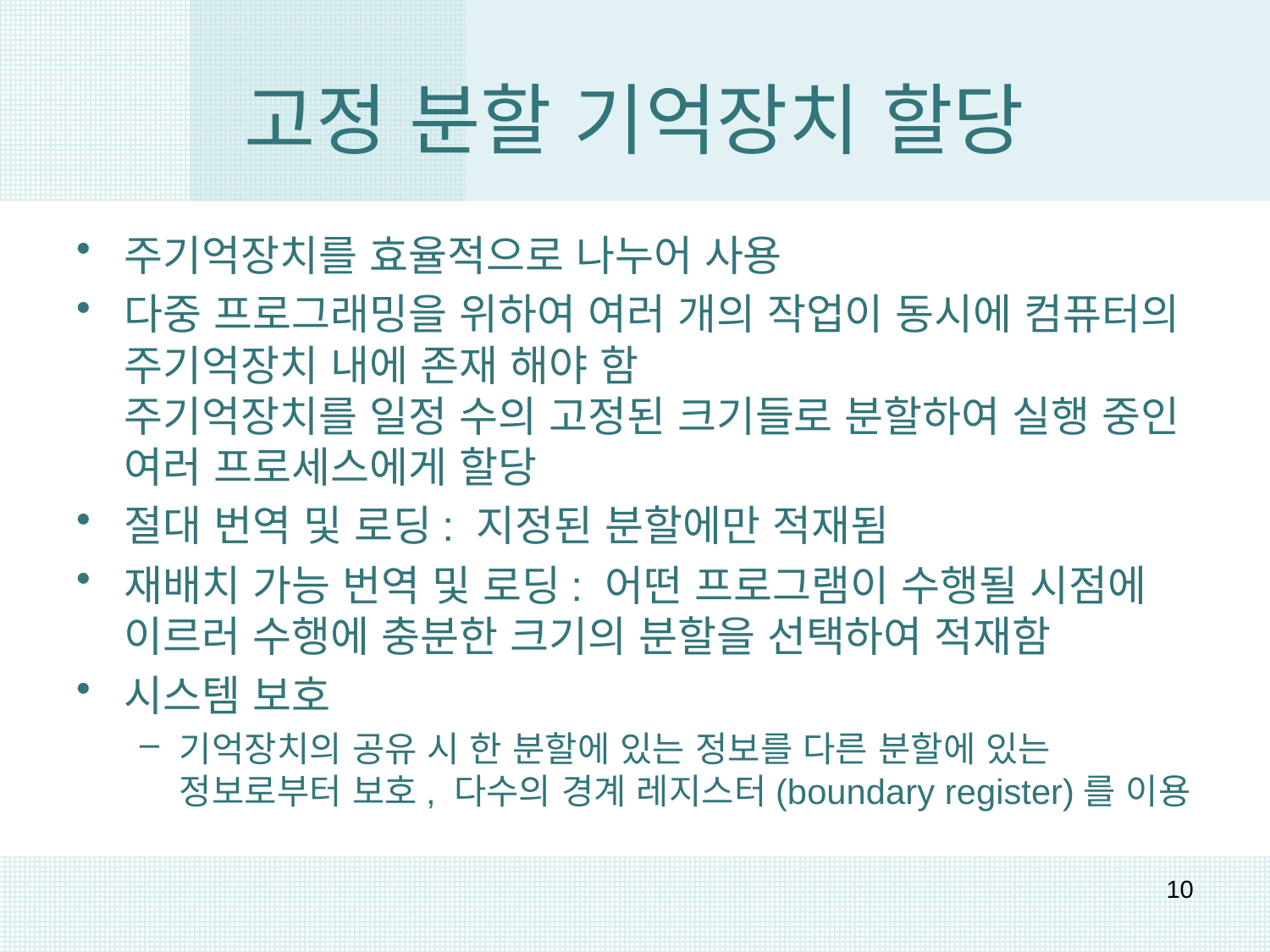

# 고정 분할 기억장치 할당
주기억장치를 효율적으로 나누어 사용
다중 프로그래밍을 위하여 여러 개의 작업이 동시에 컴퓨터의 주기억장치 내에 존재 해야 함                                  주기억장치를 일정 수의 고정된 크기들로 분할하여 실행 중인 여러 프로세스에게 할당
절대 번역 및 로딩: 지정된 분할에만 적재됨
재배치 가능 번역 및 로딩: 어떤 프로그램이 수행될 시점에 이르러 수행에 충분한 크기의 분할을 선택하여 적재함
시스템 보호
기억장치의 공유 시 한 분할에 있는 정보를 다른 분할에 있는 정보로부터 보호, 다수의 경계 레지스터(boundary register)를 이용

10